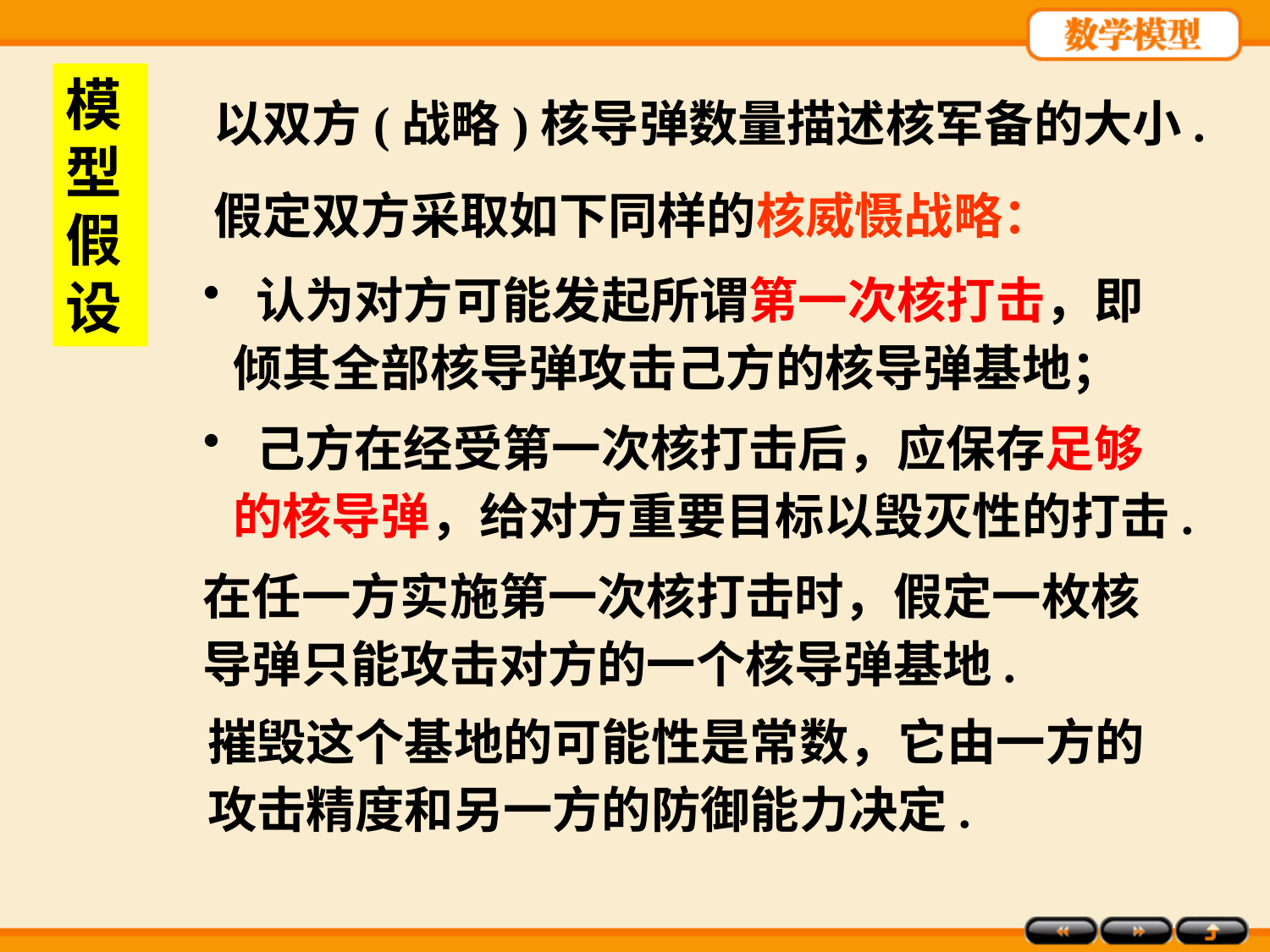

模型假设
以双方(战略)核导弹数量描述核军备的大小.
假定双方采取如下同样的核威慑战略：
 认为对方可能发起所谓第一次核打击，即倾其全部核导弹攻击己方的核导弹基地；
 己方在经受第一次核打击后，应保存足够的核导弹，给对方重要目标以毁灭性的打击.
在任一方实施第一次核打击时，假定一枚核导弹只能攻击对方的一个核导弹基地.
摧毁这个基地的可能性是常数，它由一方的攻击精度和另一方的防御能力决定.